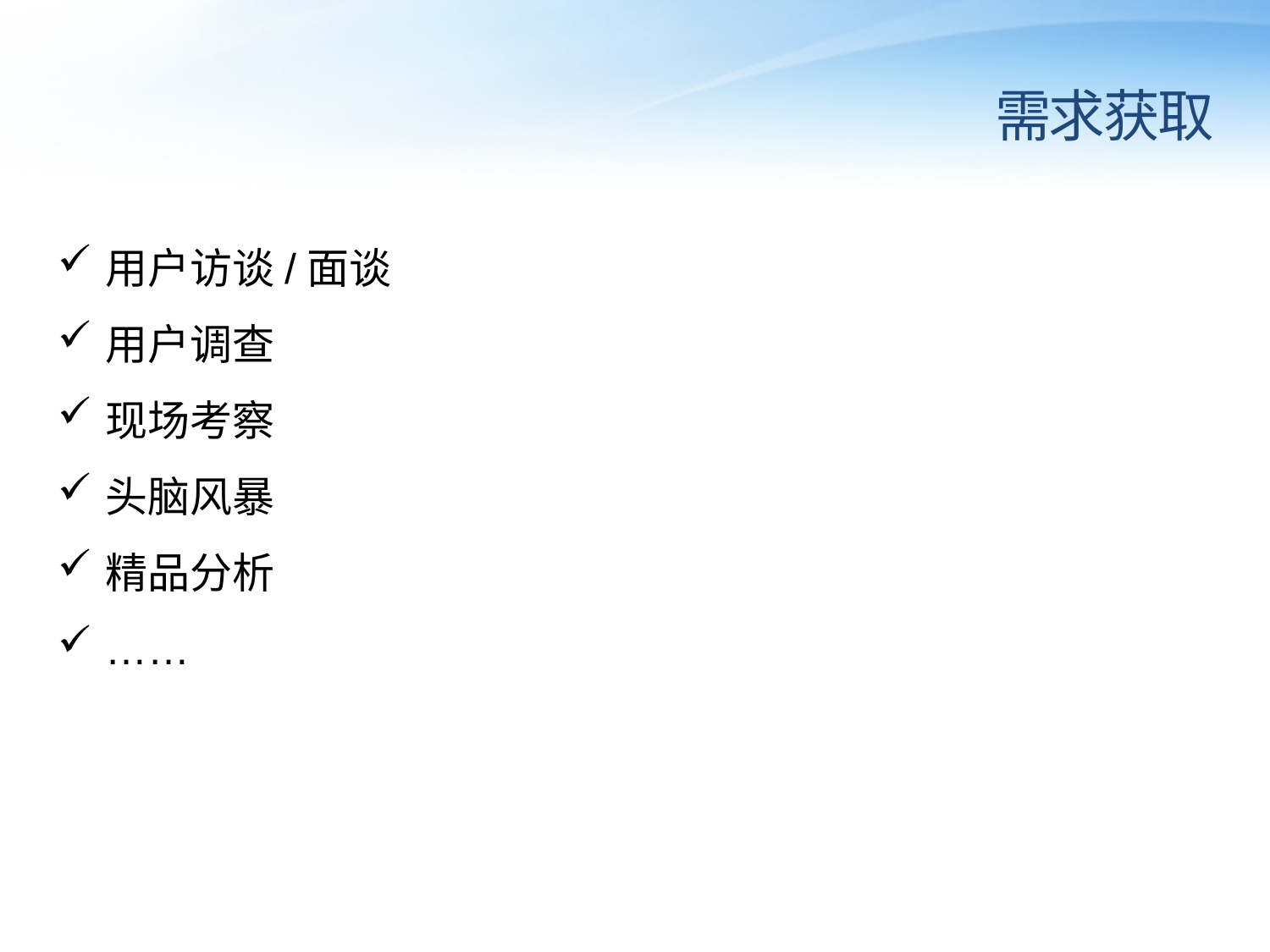

需求获取
用户访谈/面谈
用户调查
现场考察
头脑风暴
精品分析
……